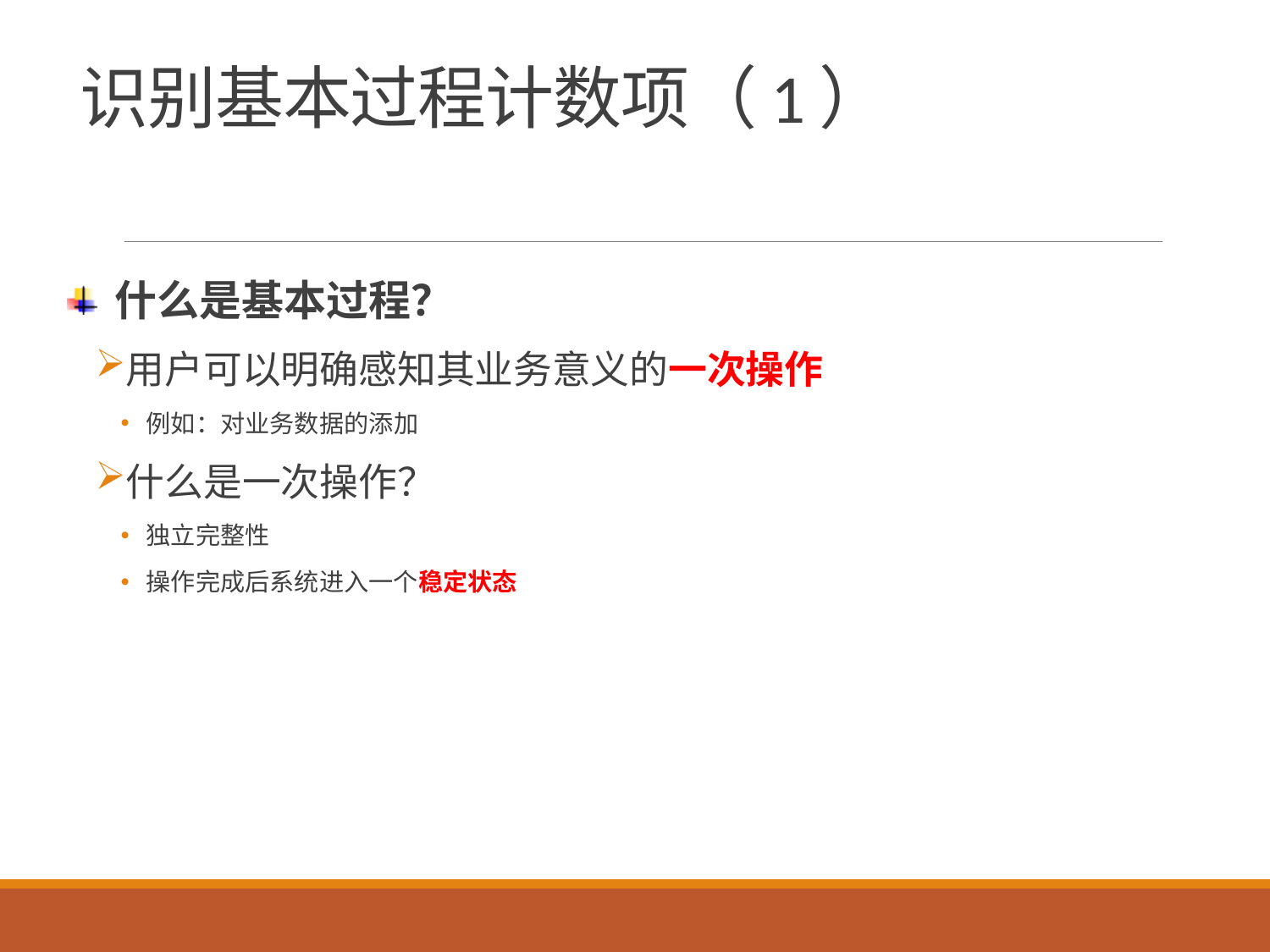

# 识别基本过程计数项（1）
什么是基本过程？
用户可以明确感知其业务意义的一次操作
例如：对业务数据的添加
什么是一次操作？
独立完整性
操作完成后系统进入一个稳定状态